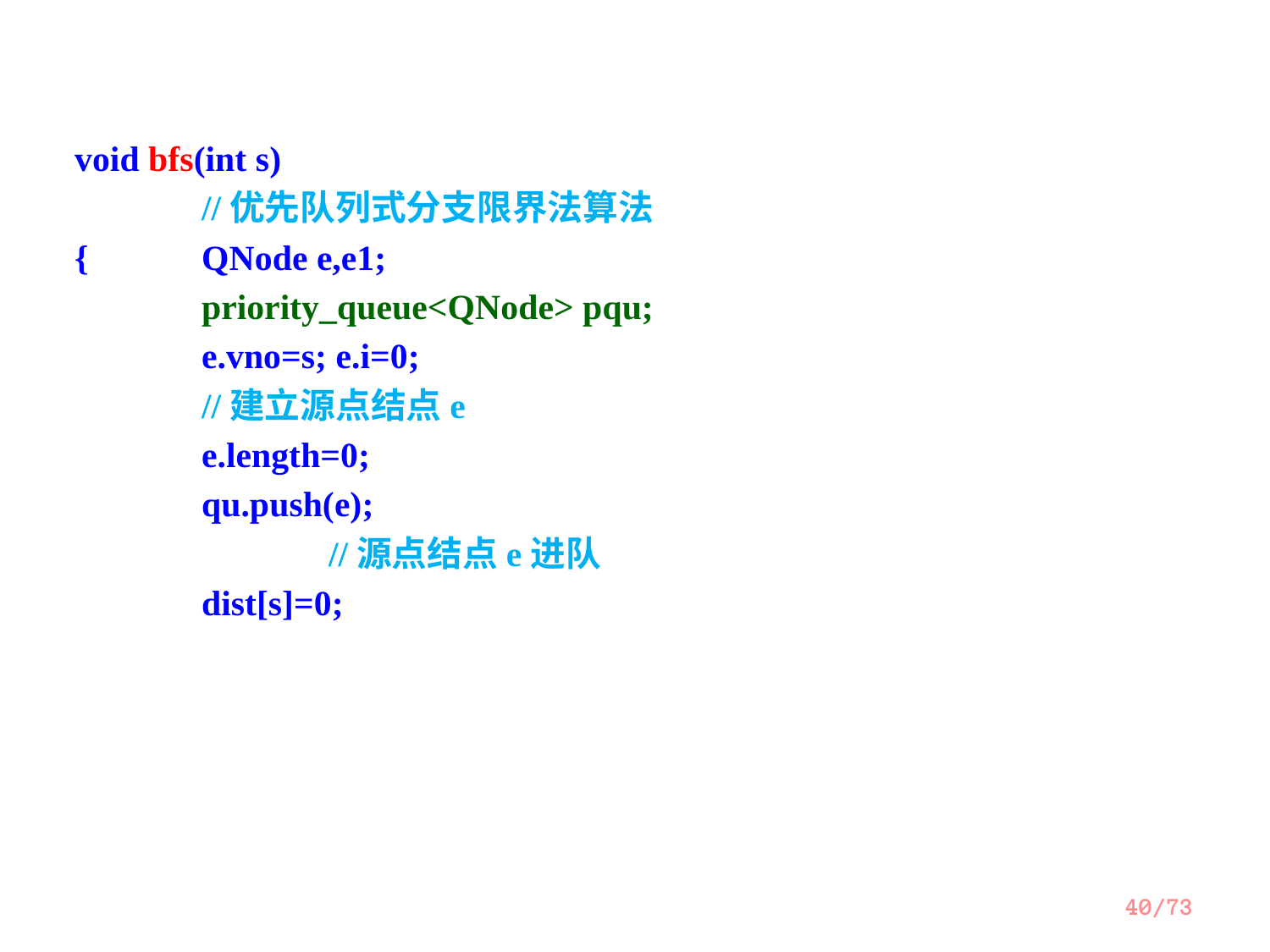

void bfs(int s)								//优先队列式分支限界法算法
{	QNode e,e1;
  	priority_queue<QNode> pqu;
	e.vno=s; e.i=0;							//建立源点结点e
	e.length=0;
	qu.push(e);								//源点结点e进队
 	dist[s]=0;
40/73